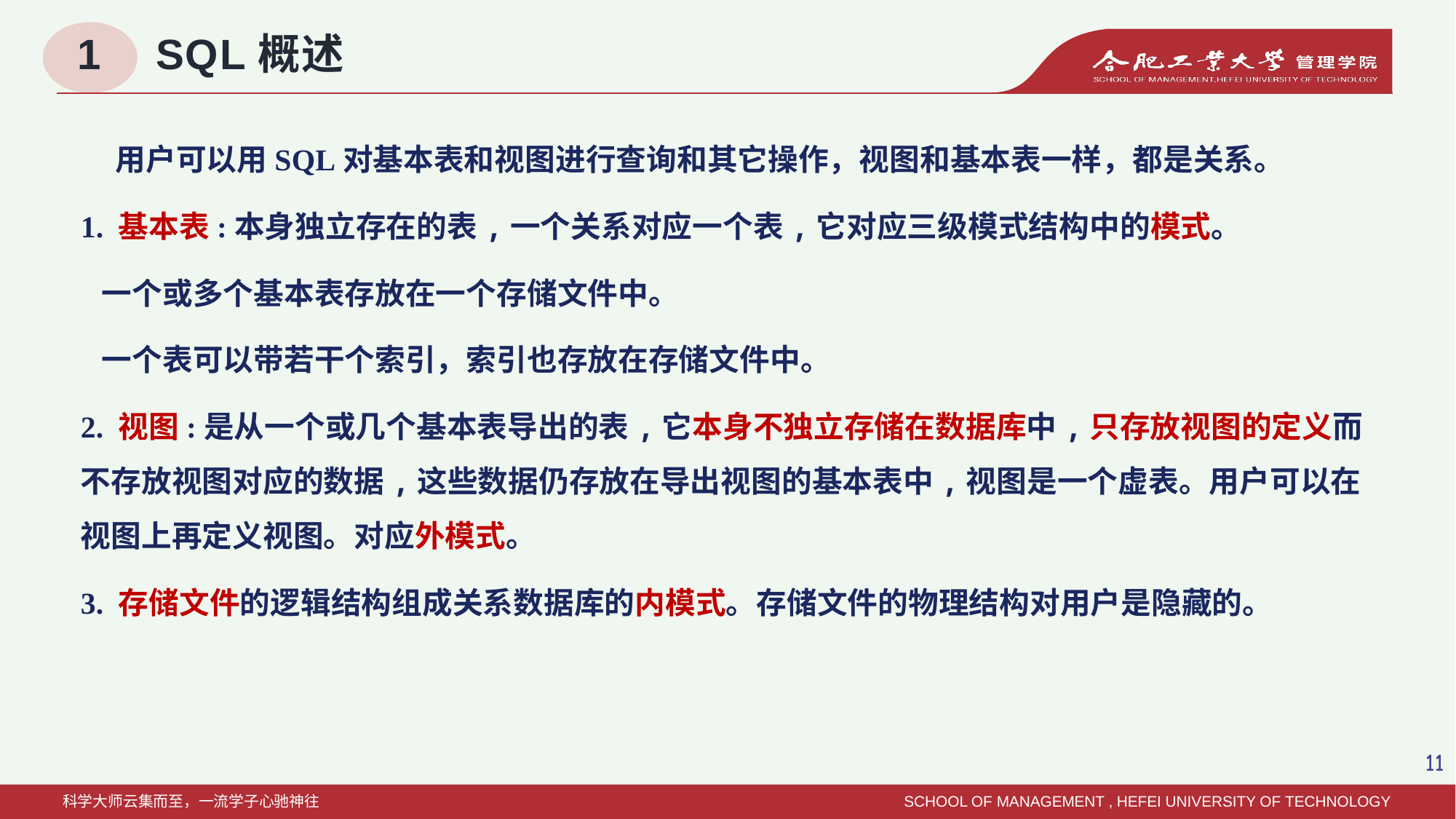

# 1    SQL概述
    用户可以用SQL对基本表和视图进行查询和其它操作，视图和基本表一样，都是关系。
1. 基本表:本身独立存在的表,一个关系对应一个表,它对应三级模式结构中的模式。
  一个或多个基本表存放在一个存储文件中。
  一个表可以带若干个索引，索引也存放在存储文件中。
2. 视图:是从一个或几个基本表导出的表,它本身不独立存储在数据库中,只存放视图的定义而不存放视图对应的数据,这些数据仍存放在导出视图的基本表中,视图是一个虚表。用户可以在视图上再定义视图。对应外模式。
3. 存储文件的逻辑结构组成关系数据库的内模式。存储文件的物理结构对用户是隐藏的。
11